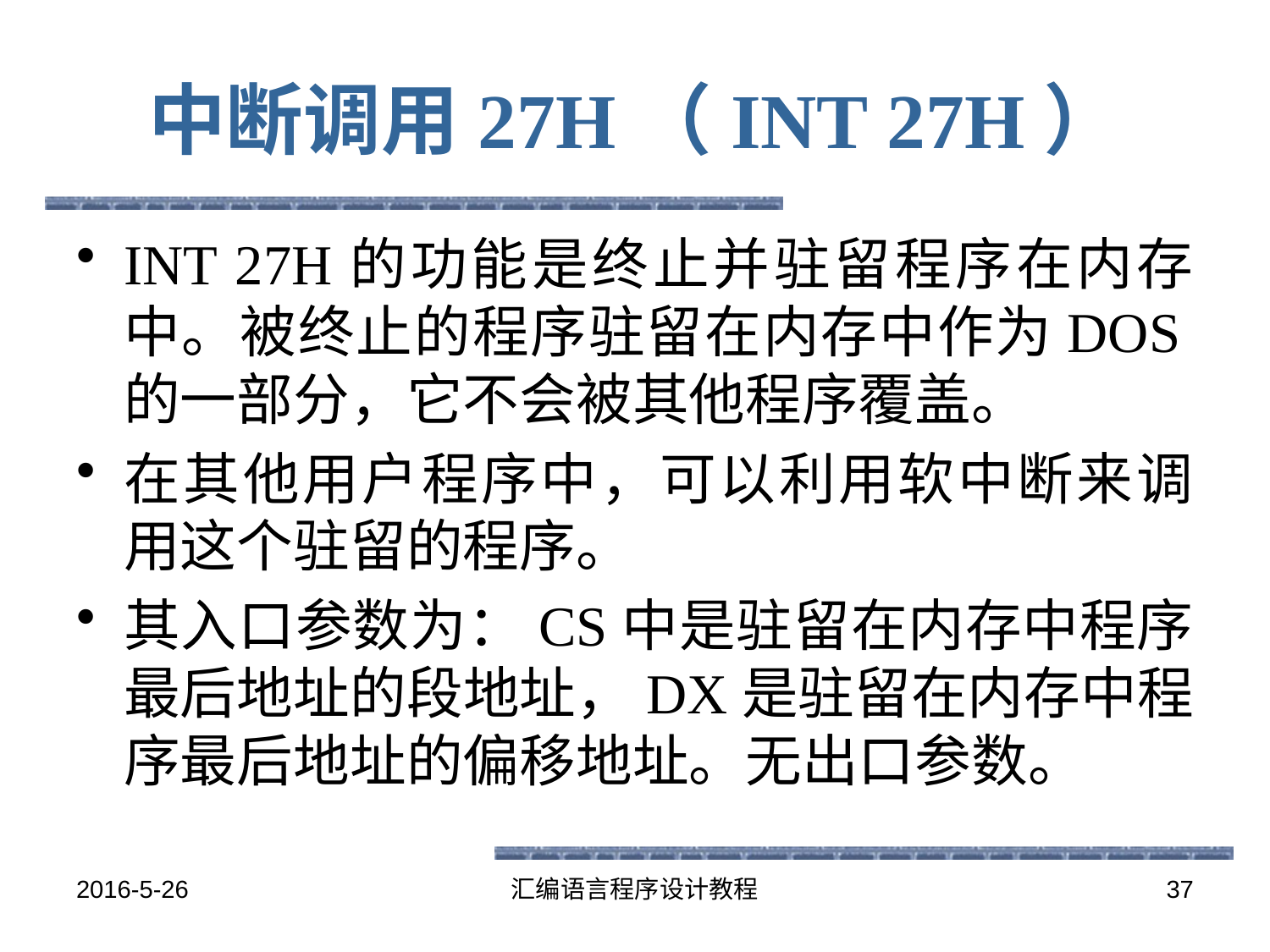

# 中断调用27H（INT 27H）
INT 27H的功能是终止并驻留程序在内存中。被终止的程序驻留在内存中作为DOS的一部分，它不会被其他程序覆盖。
在其他用户程序中，可以利用软中断来调用这个驻留的程序。
其入口参数为：CS中是驻留在内存中程序最后地址的段地址，DX是驻留在内存中程序最后地址的偏移地址。无出口参数。
2016-5-26
汇编语言程序设计教程
37